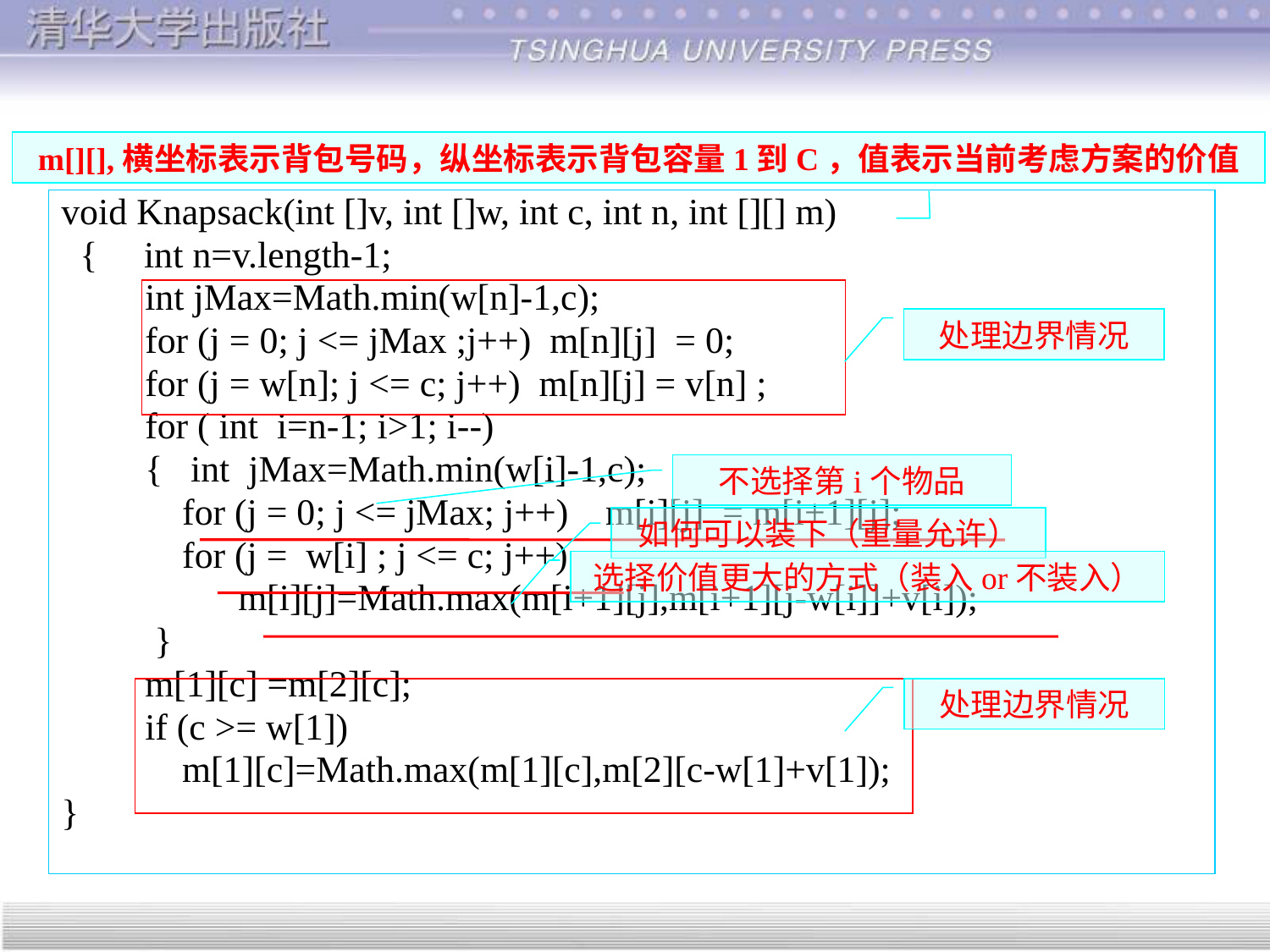

m[][],横坐标表示背包号码，纵坐标表示背包容量1到C，值表示当前考虑方案的价值
void Knapsack(int []v, int []w, int c, int n, int [][] m)
  {     int n=v.length-1;
         int jMax=Math.min(w[n]-1,c);
         for (j = 0; j <= jMax ;j++)  m[n][j]  = 0;
         for (j = w[n]; j <= c; j++)  m[n][j] = v[n] ;
         for ( int  i=n-1; i>1; i--)
         {   int  jMax=Math.min(w[i]-1,c);
             for (j = 0; j <= jMax; j++)    m[i][j]  = m[i+1][j];
             for (j =  w[i] ; j <= c; j++)
                   m[i][j]=Math.max(m[i+1][j],m[i+1][j-w[i]]+v[i]);
          }
         m[1][c] =m[2][c];
         if (c >= w[1])
             m[1][c]=Math.max(m[1][c],m[2][c-w[1]+v[1]);
}

处理边界情况
不选择第i个物品
如何可以装下（重量允许）

选择价值更大的方式（装入or不装入）

处理边界情况